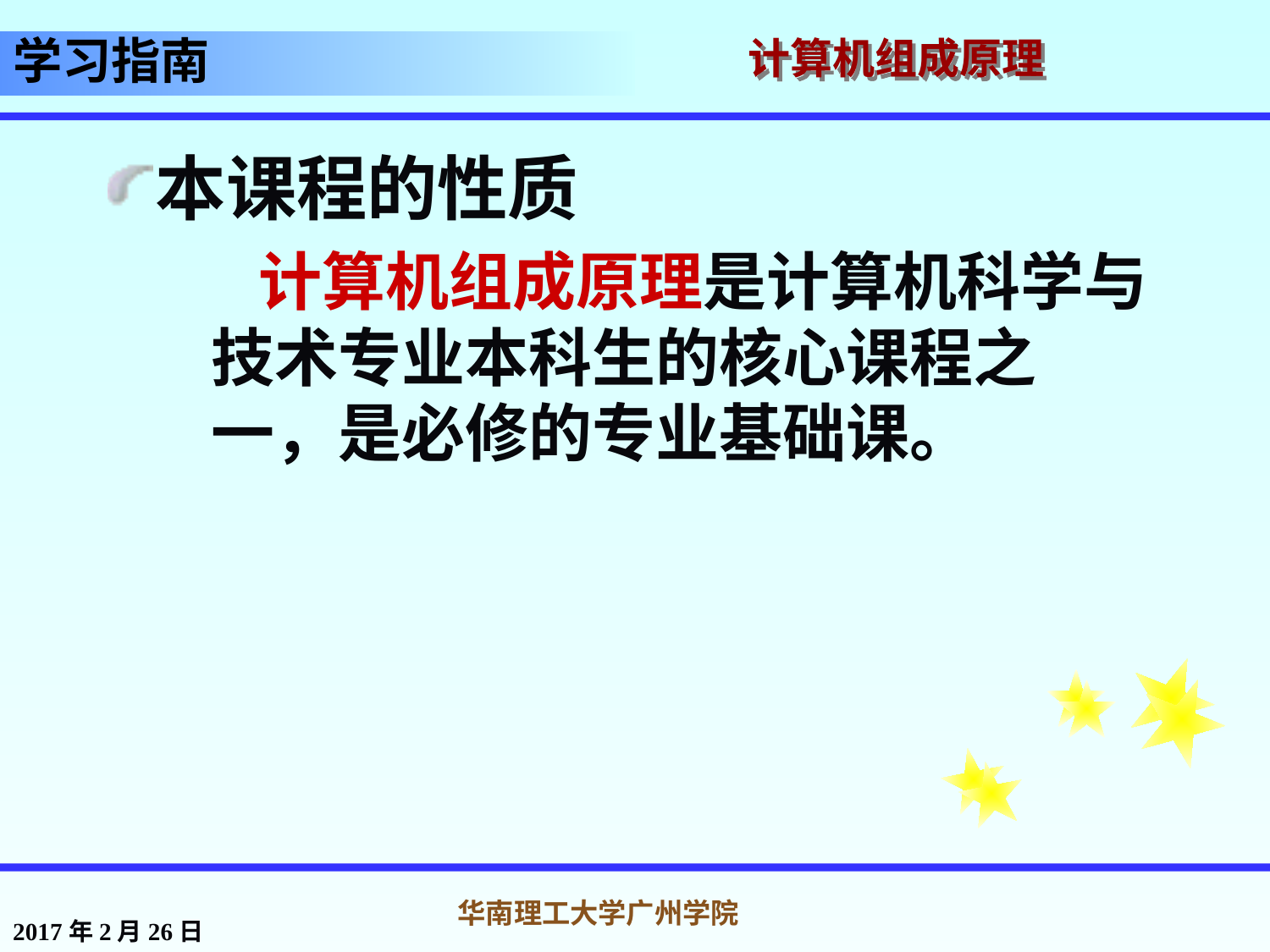

学习指南
本课程的性质
     计算机组成原理是计算机科学与技术专业本科生的核心课程之一，是必修的专业基础课。
2017年2月26日